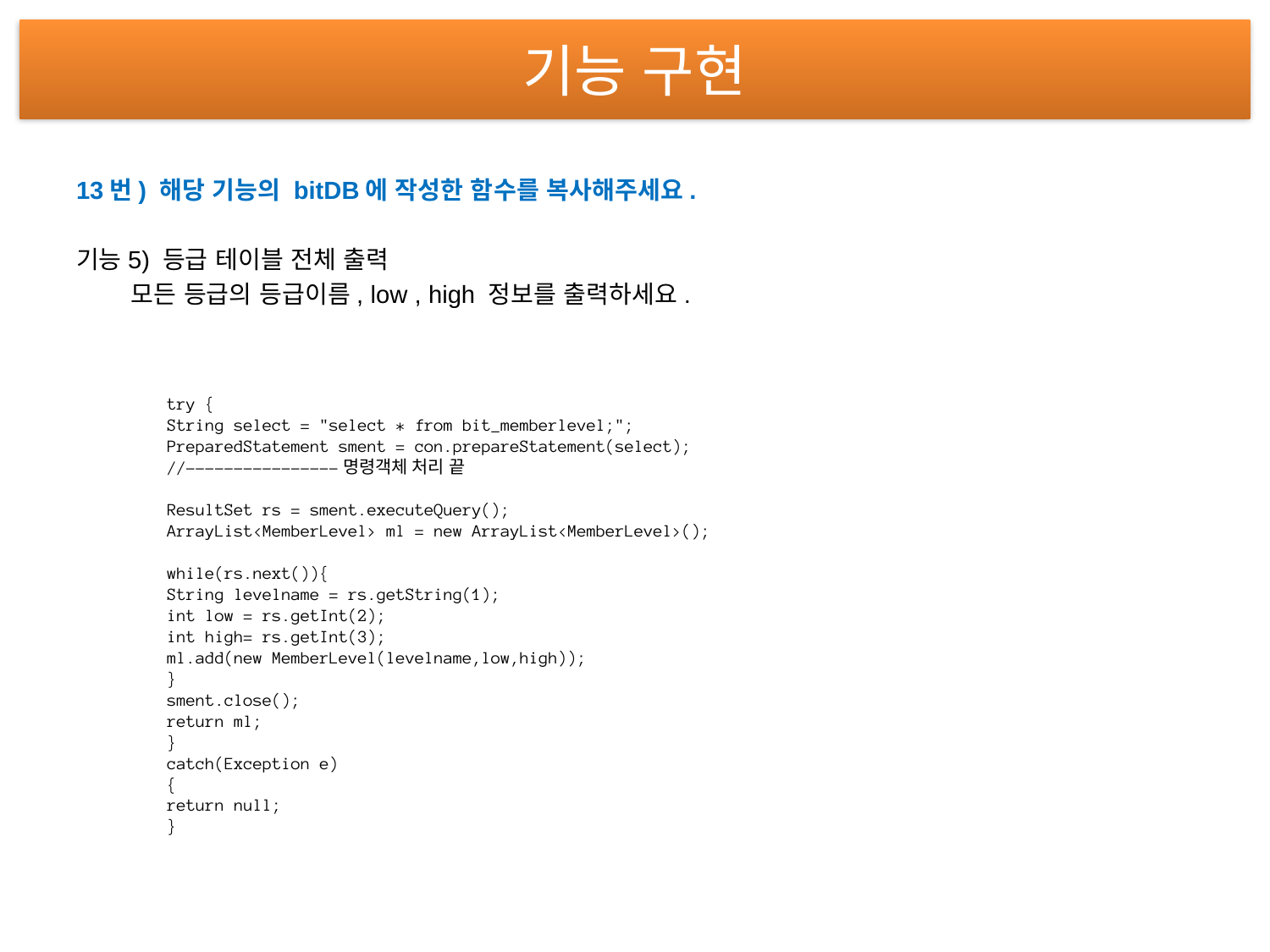

# 기능 구현
13번) 해당 기능의 bitDB에 작성한 함수를 복사해주세요.

기능5) 등급 테이블 전체 출력
       모든 등급의 등급이름, low , high 정보를 출력하세요.
try {
String select = "select * from bit_memberlevel;";
PreparedStatement sment = con.prepareStatement(select);
//----------------명령객체 처리 끝

ResultSet rs = sment.executeQuery();
ArrayList<MemberLevel> ml = new ArrayList<MemberLevel>();

while(rs.next()){
String levelname = rs.getString(1);
int low = rs.getInt(2);
int high= rs.getInt(3);
ml.add(new MemberLevel(levelname,low,high));
}
sment.close();
return ml;
}
catch(Exception e)
{
return null;
}